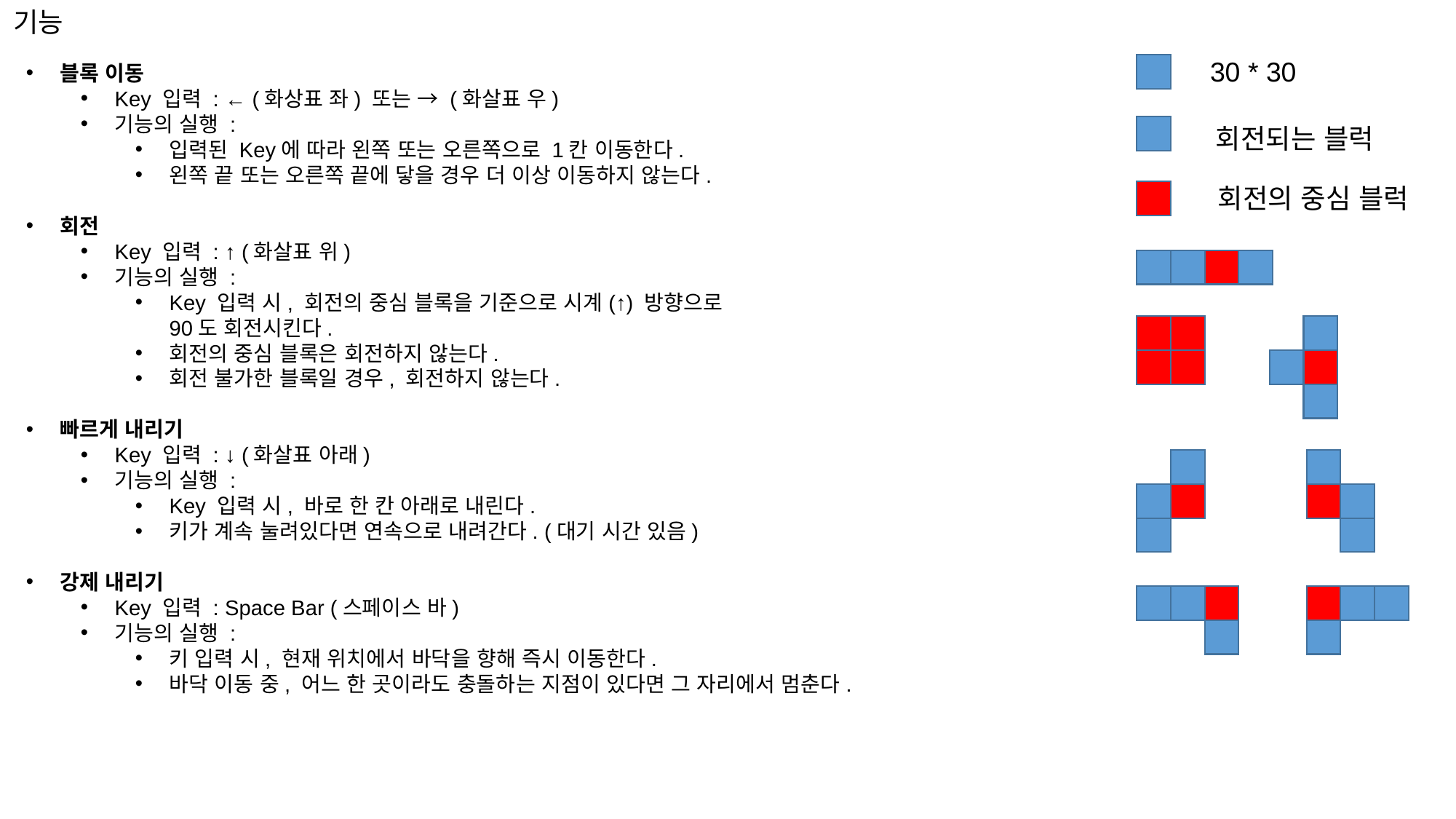

기능
30 * 30
블록 이동
Key 입력 : ← (화상표 좌) 또는 → (화살표 우)
기능의 실행 :
입력된 Key에 따라 왼쪽 또는 오른쪽으로 1칸 이동한다.
왼쪽 끝 또는 오른쪽 끝에 닿을 경우 더 이상 이동하지 않는다.

회전
Key 입력 : ↑ (화살표 위)
기능의 실행 :
Key 입력 시, 회전의 중심 블록을 기준으로 시계(↑) 방향으로
90도 회전시킨다.
회전의 중심 블록은 회전하지 않는다.
회전 불가한 블록일 경우, 회전하지 않는다.

빠르게 내리기
Key 입력 : ↓ (화살표 아래)
기능의 실행 :
Key 입력 시, 바로 한 칸 아래로 내린다.
키가 계속 눌려있다면 연속으로 내려간다. (대기 시간 있음)

강제 내리기
Key 입력 : Space Bar (스페이스 바)
기능의 실행 :
키 입력 시, 현재 위치에서 바닥을 향해 즉시 이동한다.
바닥 이동 중, 어느 한 곳이라도 충돌하는 지점이 있다면 그 자리에서 멈춘다.

회전되는 블럭
회전의 중심 블럭